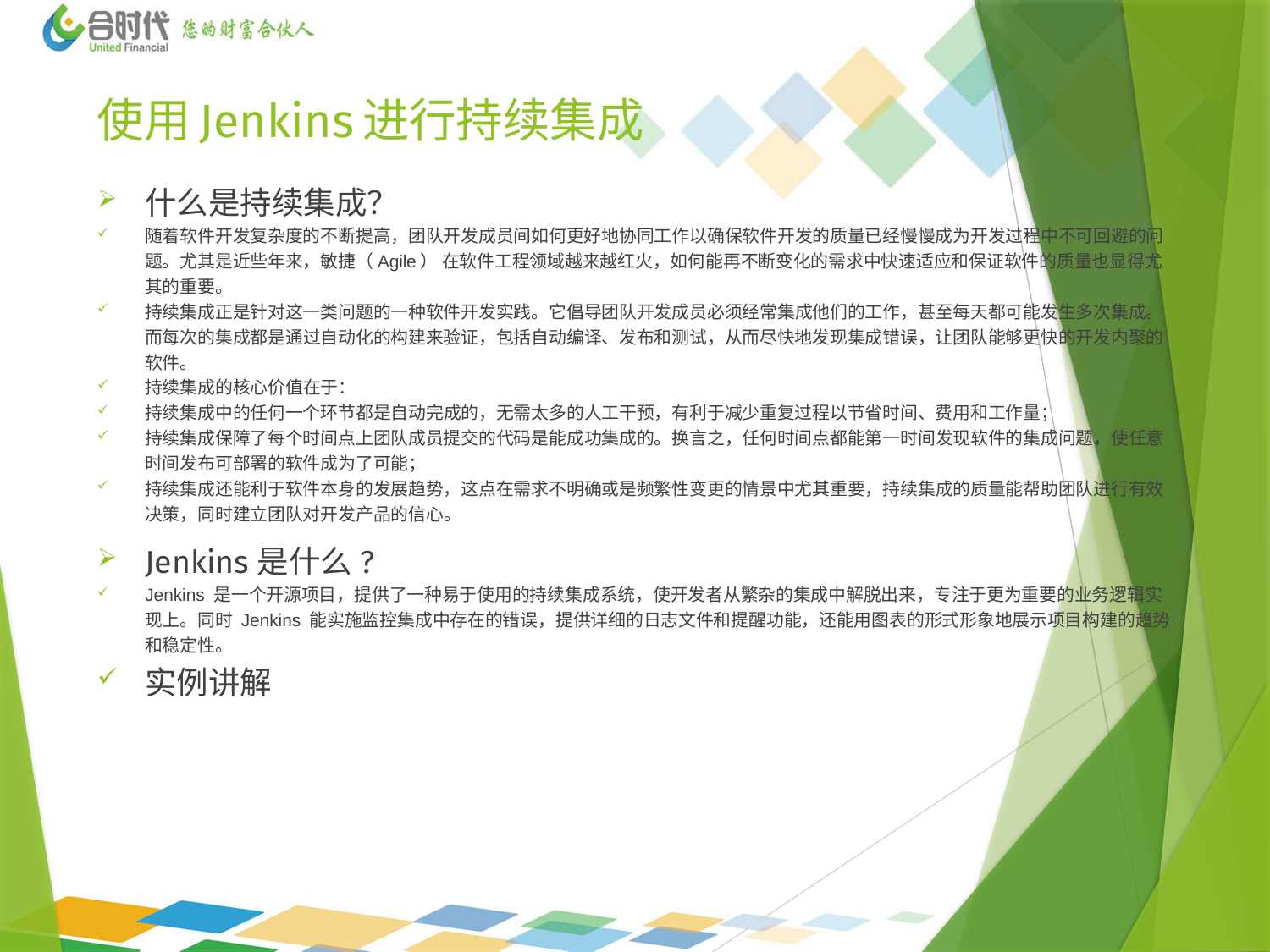

# 使用Jenkins进行持续集成
什么是持续集成？
随着软件开发复杂度的不断提高，团队开发成员间如何更好地协同工作以确保软件开发的质量已经慢慢成为开发过程中不可回避的问题。尤其是近些年来，敏捷（Agile） 在软件工程领域越来越红火，如何能再不断变化的需求中快速适应和保证软件的质量也显得尤其的重要。
持续集成正是针对这一类问题的一种软件开发实践。它倡导团队开发成员必须经常集成他们的工作，甚至每天都可能发生多次集成。而每次的集成都是通过自动化的构建来验证，包括自动编译、发布和测试，从而尽快地发现集成错误，让团队能够更快的开发内聚的软件。
持续集成的核心价值在于：
持续集成中的任何一个环节都是自动完成的，无需太多的人工干预，有利于减少重复过程以节省时间、费用和工作量；
持续集成保障了每个时间点上团队成员提交的代码是能成功集成的。换言之，任何时间点都能第一时间发现软件的集成问题，使任意时间发布可部署的软件成为了可能；
持续集成还能利于软件本身的发展趋势，这点在需求不明确或是频繁性变更的情景中尤其重要，持续集成的质量能帮助团队进行有效决策，同时建立团队对开发产品的信心。
Jenkins是什么?
Jenkins 是一个开源项目，提供了一种易于使用的持续集成系统，使开发者从繁杂的集成中解脱出来，专注于更为重要的业务逻辑实现上。同时 Jenkins 能实施监控集成中存在的错误，提供详细的日志文件和提醒功能，还能用图表的形式形象地展示项目构建的趋势和稳定性。
实例讲解